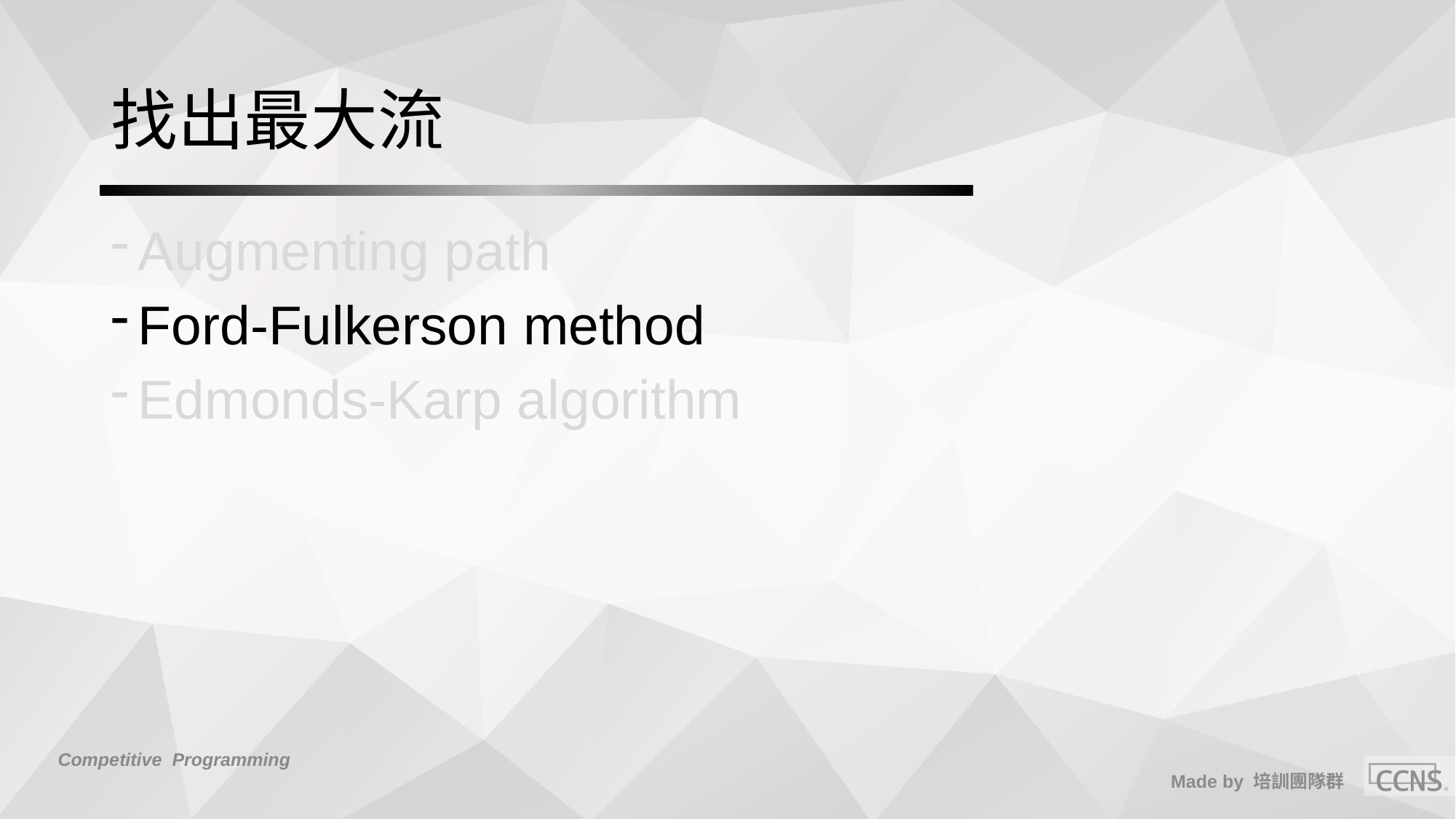

# 找出最大流
Augmenting path
Ford-Fulkerson method
Edmonds-Karp algorithm